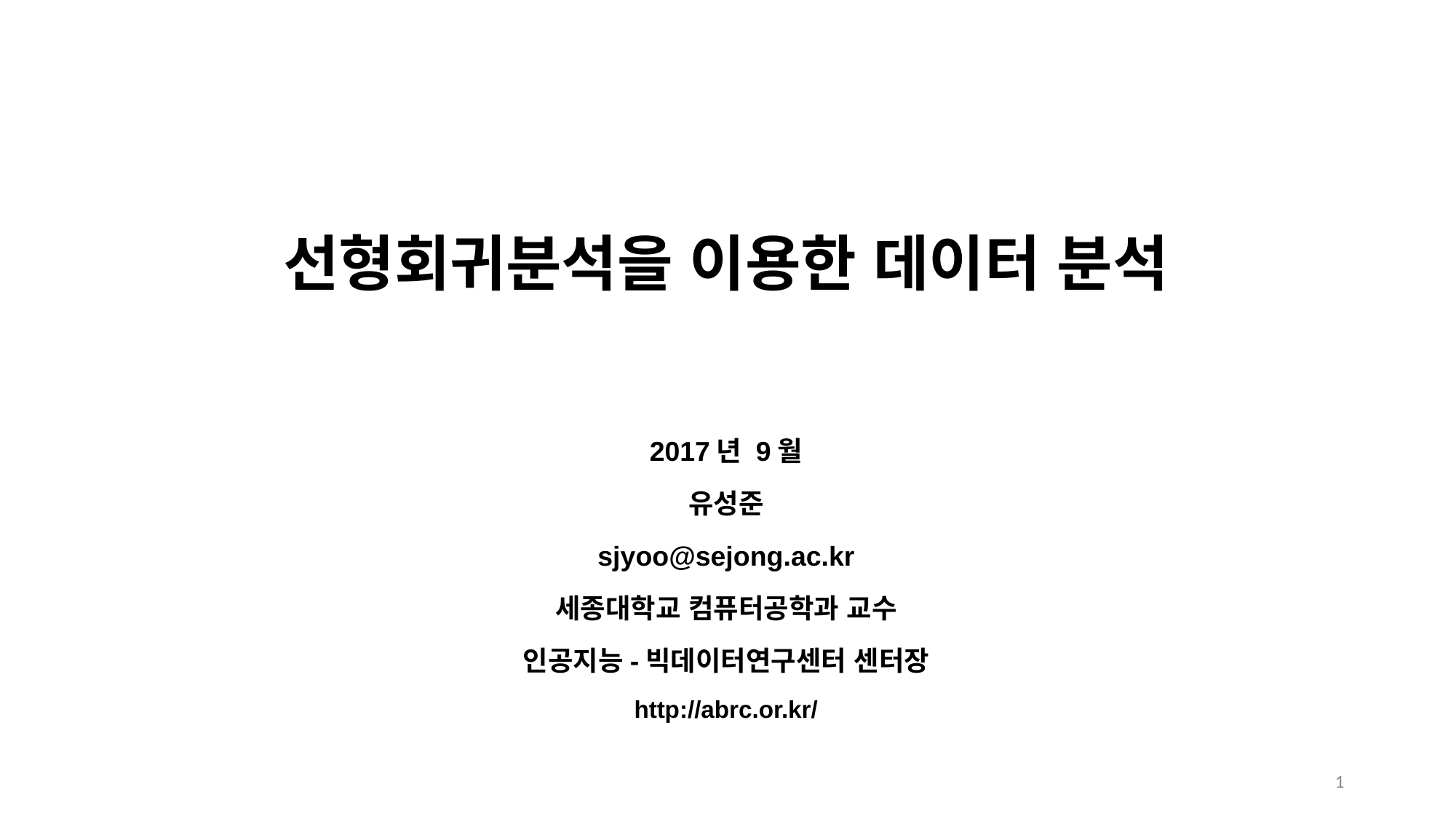

선형회귀분석을 이용한 데이터 분석

2017년 9월
유성준
sjyoo@sejong.ac.kr
세종대학교 컴퓨터공학과 교수
인공지능-빅데이터연구센터 센터장
http://abrc.or.kr/
1